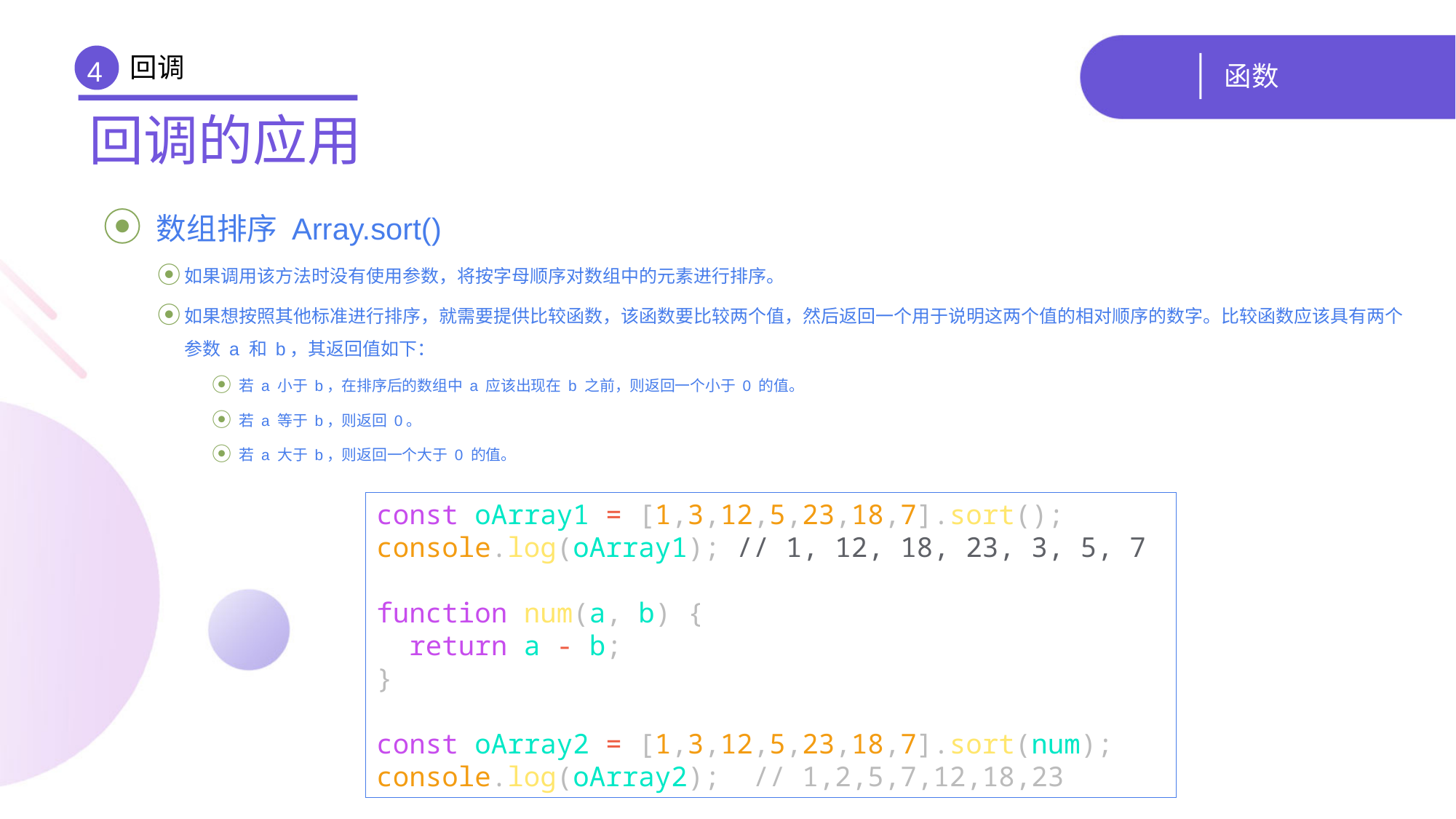

回调
# 函数
4
回调的应用
 数组排序 Array.sort()
如果调用该方法时没有使用参数，将按字母顺序对数组中的元素进行排序。
如果想按照其他标准进行排序，就需要提供比较函数，该函数要比较两个值，然后返回一个用于说明这两个值的相对顺序的数字。比较函数应该具有两个参数 a 和 b，其返回值如下：
若 a 小于 b，在排序后的数组中 a 应该出现在 b 之前，则返回一个小于 0 的值。
若 a 等于 b，则返回 0。
若 a 大于 b，则返回一个大于 0 的值。
const oArray1 = [1,3,12,5,23,18,7].sort();
console.log(oArray1); // 1, 12, 18, 23, 3, 5, 7
function num(a, b) {
  return a - b;
}
const oArray2 = [1,3,12,5,23,18,7].sort(num);
console.log(oArray2);  // 1,2,5,7,12,18,23